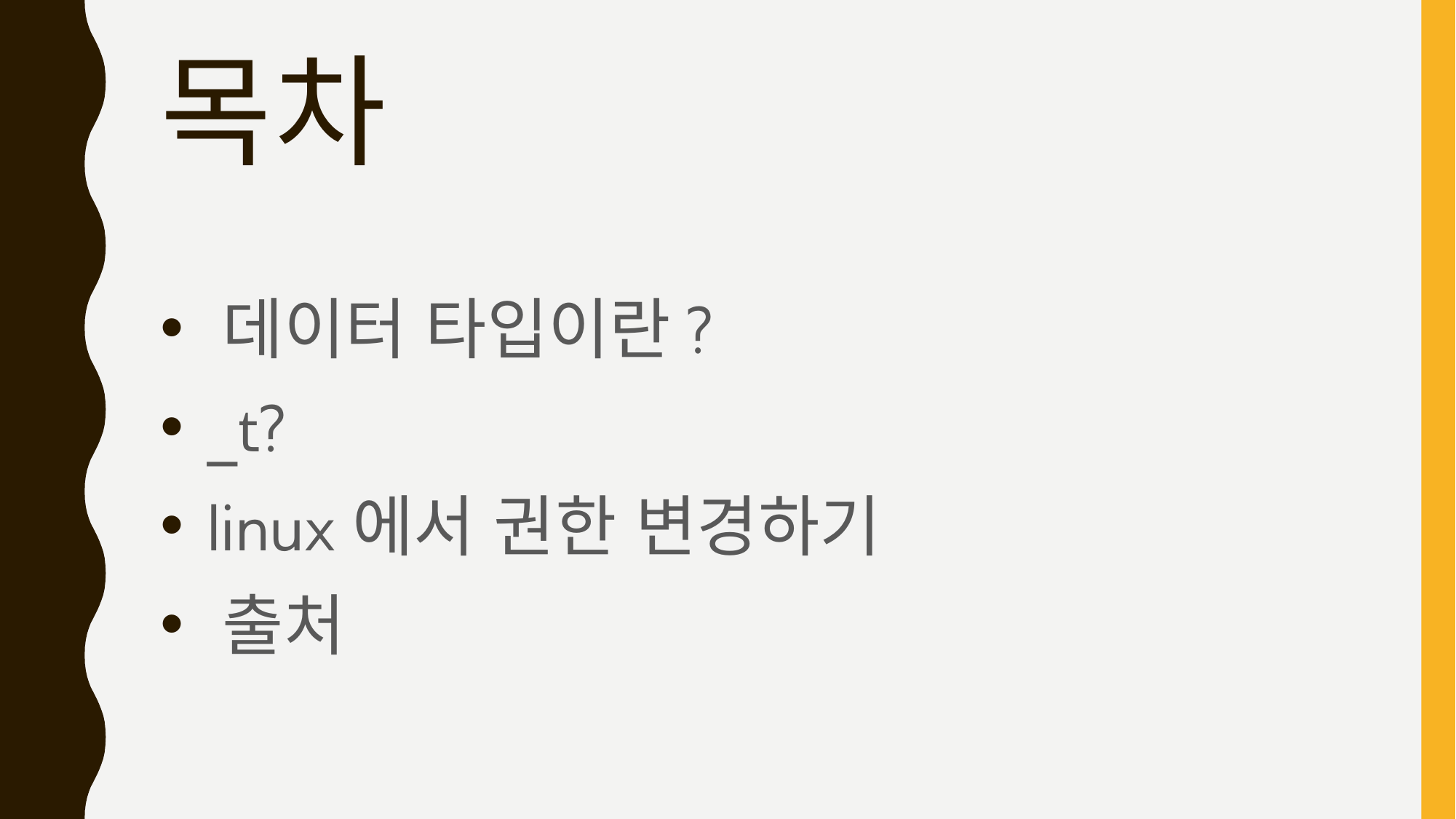

# 목차
 데이터 타입이란?
 _t?
 linux에서 권한 변경하기
 출처